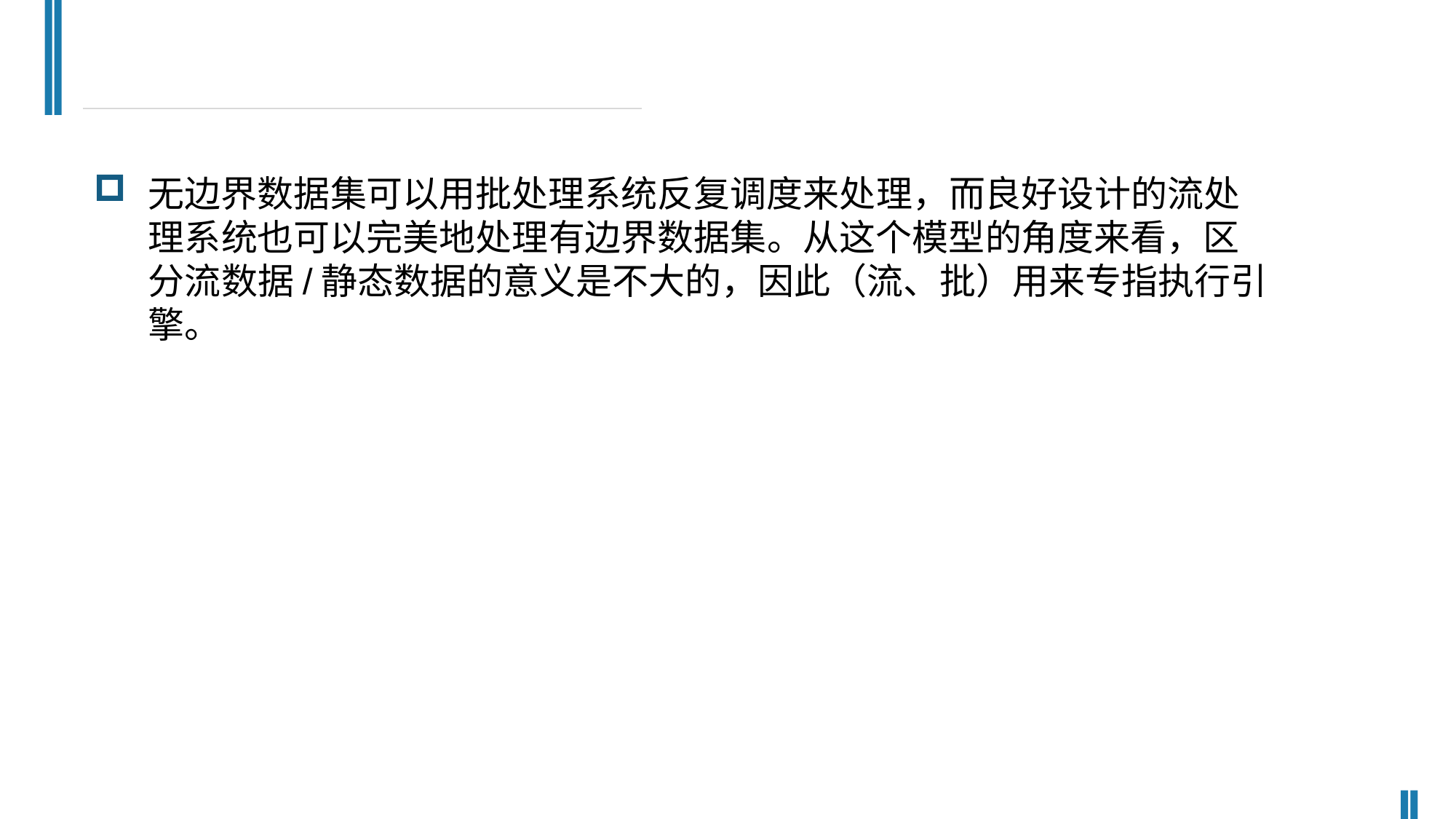

无边界数据集可以用批处理系统反复调度来处理，而良好设计的流处理系统也可以完美地处理有边界数据集。从这个模型的角度来看，区分流数据/静态数据的意义是不大的，因此（流、批）用来专指执行引擎。